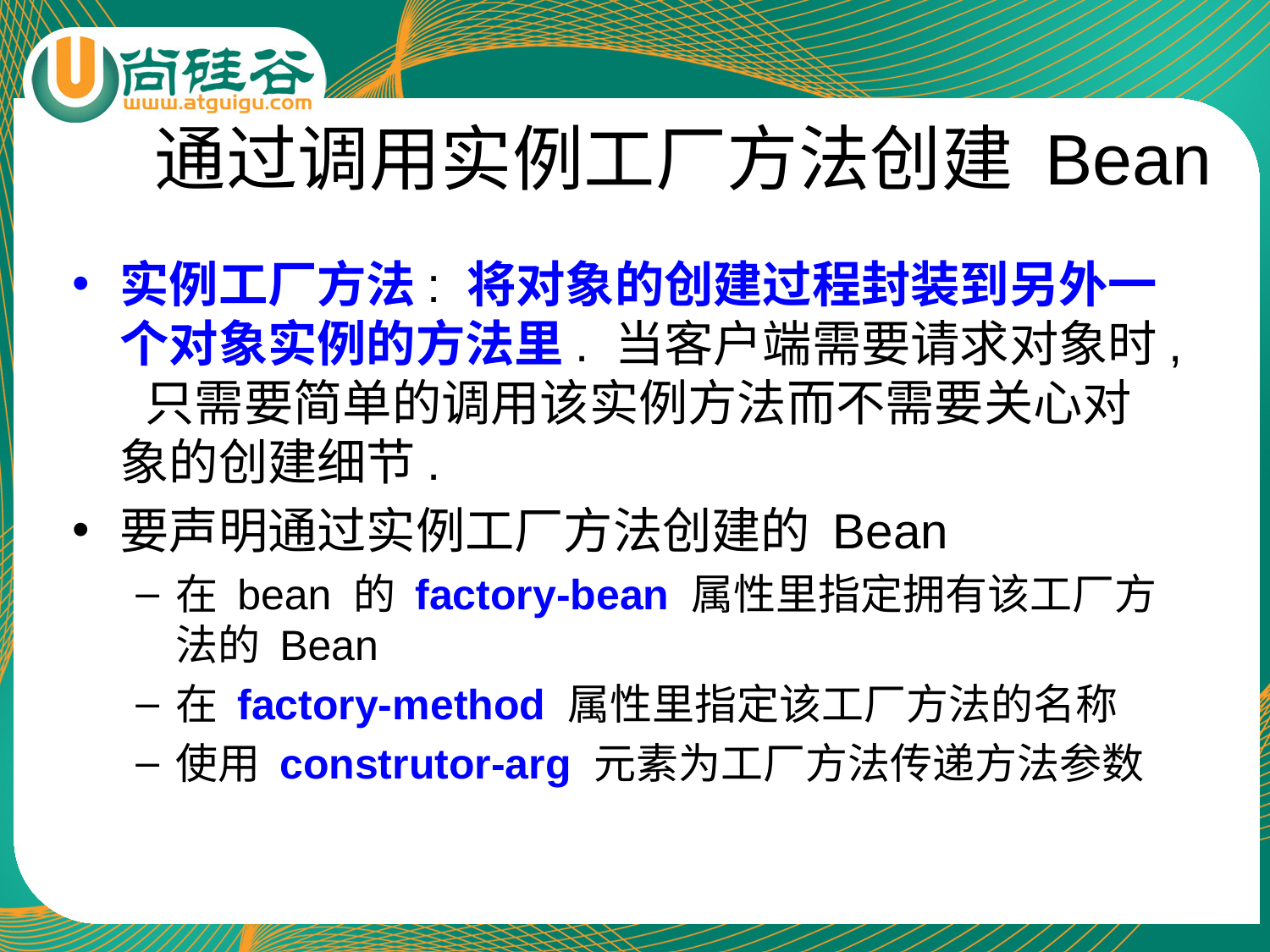

# 通过调用实例工厂方法创建 Bean
实例工厂方法: 将对象的创建过程封装到另外一个对象实例的方法里. 当客户端需要请求对象时, 只需要简单的调用该实例方法而不需要关心对象的创建细节.
要声明通过实例工厂方法创建的 Bean
在 bean 的 factory-bean 属性里指定拥有该工厂方法的 Bean
在 factory-method 属性里指定该工厂方法的名称
使用 construtor-arg 元素为工厂方法传递方法参数